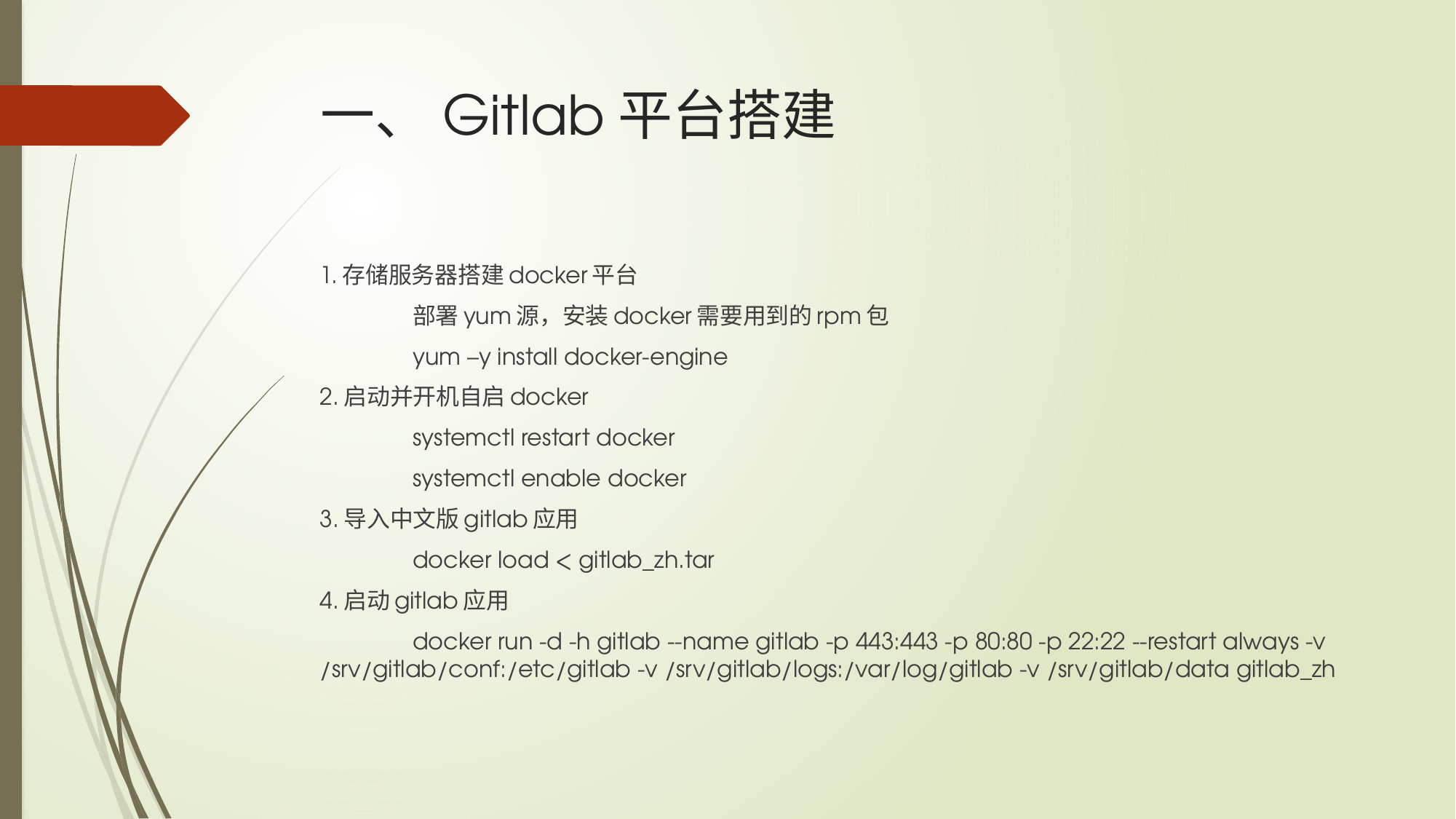

# 一、Gitlab平台搭建
1.存储服务器搭建docker平台
	部署yum源，安装docker需要用到的rpm包
	yum –y install docker-engine
2.启动并开机自启docker
	systemctl restart docker
	systemctl enable docker
3.导入中文版gitlab应用
	docker load < gitlab_zh.tar
4.启动gitlab应用
	docker run -d -h gitlab --name gitlab -p 443:443 -p 80:80 -p 22:22 --restart always -v /srv/gitlab/conf:/etc/gitlab -v /srv/gitlab/logs:/var/log/gitlab -v /srv/gitlab/data gitlab_zh